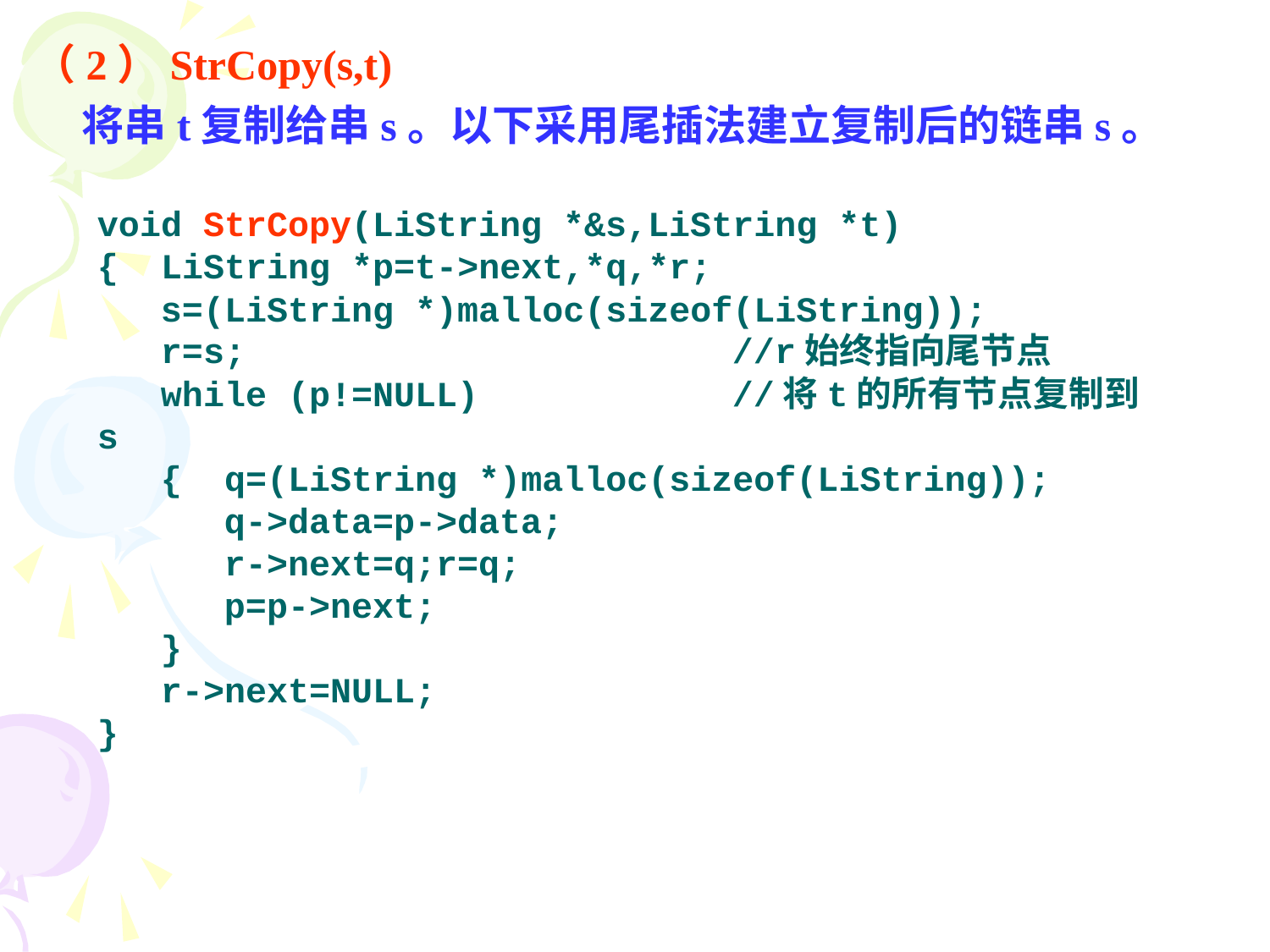

（2）StrCopy(s,t)
    将串t复制给串s。以下采用尾插法建立复制后的链串s。
void StrCopy(LiString *&s,LiString *t)
{  LiString *p=t->next,*q,*r;
   s=(LiString *)malloc(sizeof(LiString));
   r=s;				//r始终指向尾节点
   while (p!=NULL)		//将t的所有节点复制到s
   {  q=(LiString *)malloc(sizeof(LiString));
	q->data=p->data;
	r->next=q;r=q;
	p=p->next;
   }
   r->next=NULL;
}